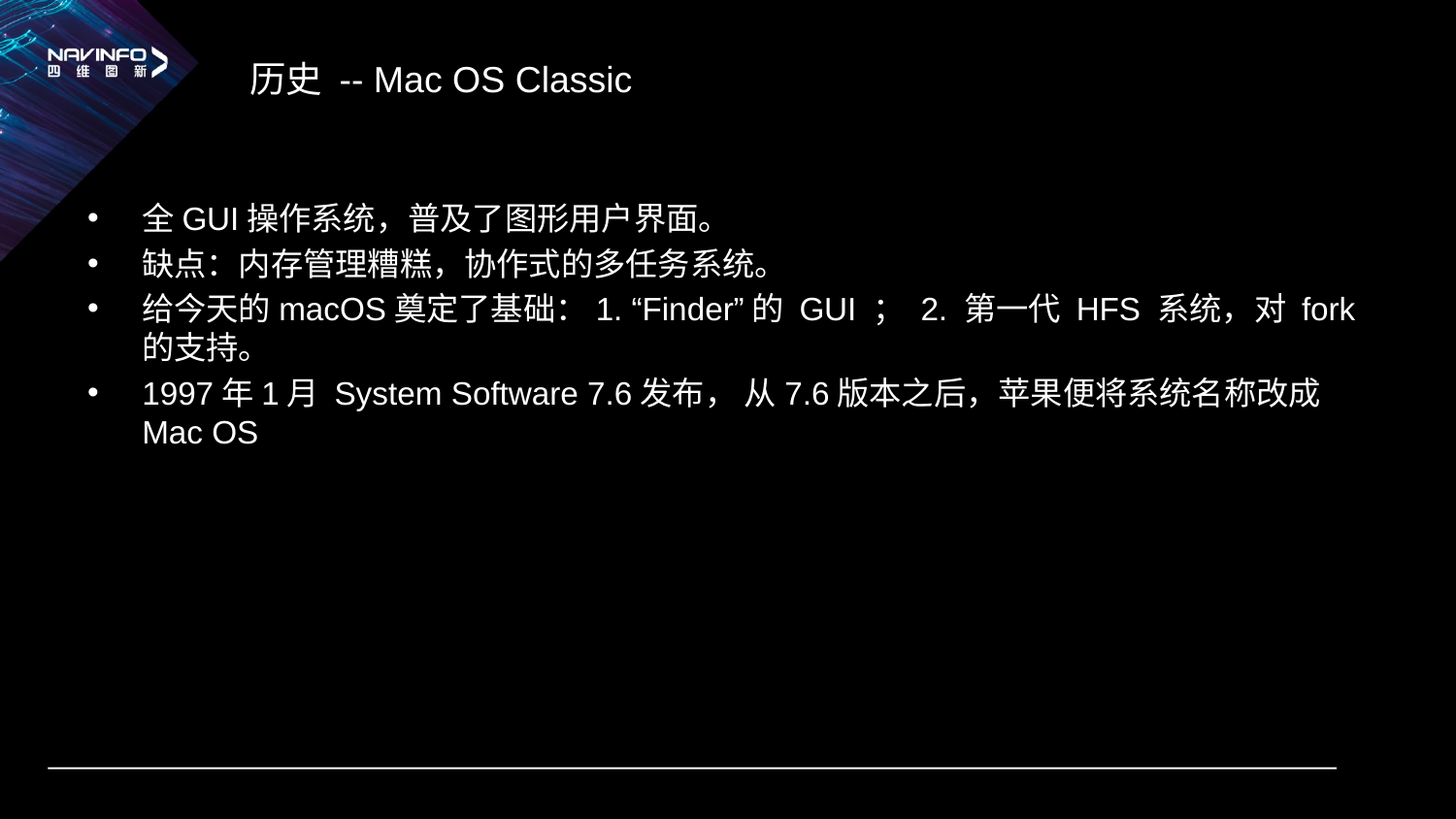

# 历史 -- Mac OS Classic
全GUI操作系统，普及了图形用户界面。
缺点：内存管理糟糕，协作式的多任务系统。
给今天的macOS奠定了基础：1. “Finder”的 GUI ； 2. 第一代 HFS 系统，对 fork 的支持。
1997年1月 System Software 7.6发布， 从7.6版本之后，苹果便将系统名称改成Mac OS